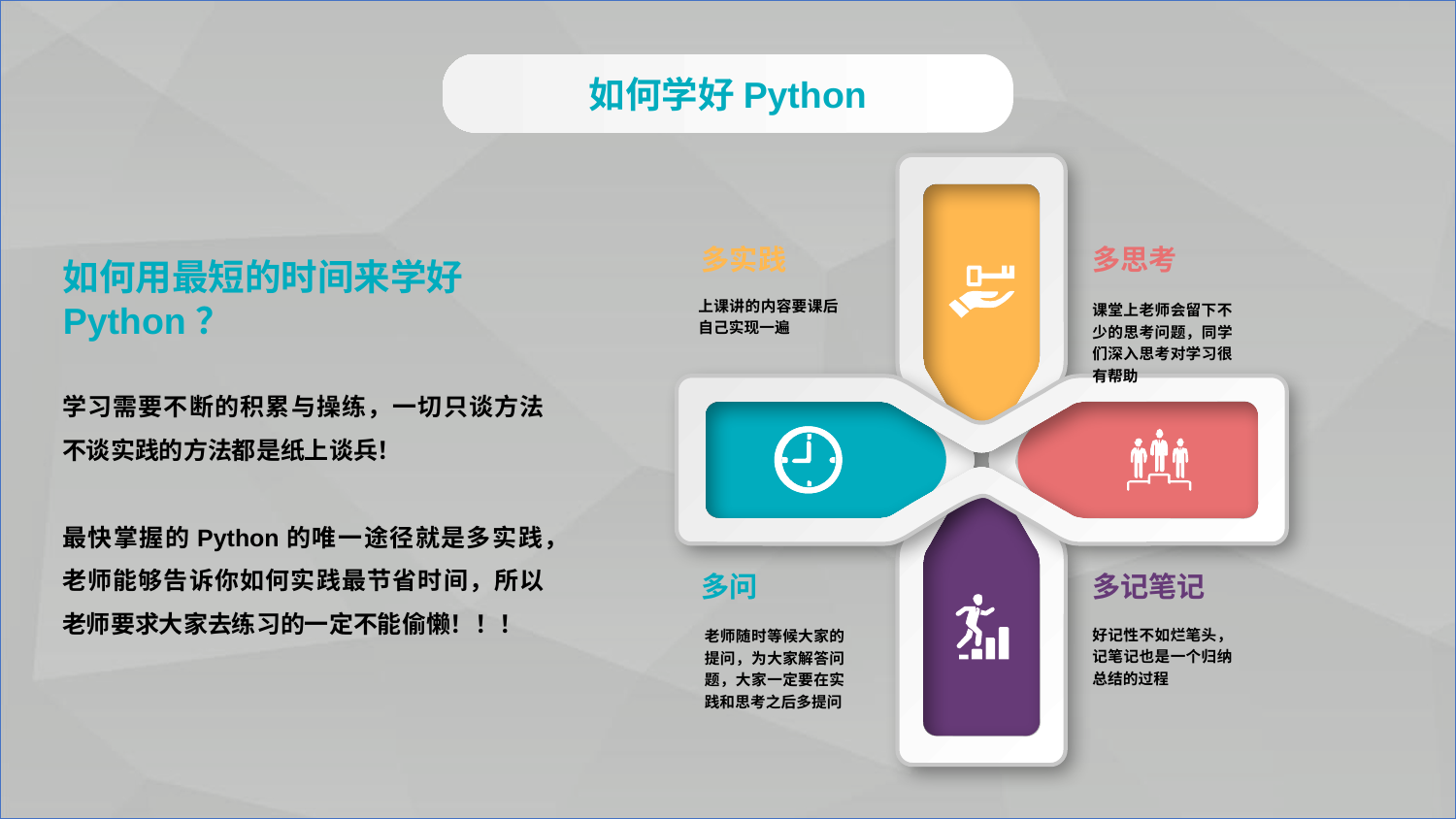

如何学好Python

多实践
多思考
如何用最短的时间来学好Python？
上课讲的内容要课后自己实现一遍
课堂上老师会留下不少的思考问题，同学们深入思考对学习很有帮助
学习需要不断的积累与操练，一切只谈方法不谈实践的方法都是纸上谈兵！

最快掌握的Python的唯一途径就是多实践，老师能够告诉你如何实践最节省时间，所以老师要求大家去练习的一定不能偷懒！！！

多问
多记笔记
好记性不如烂笔头，记笔记也是一个归纳总结的过程
老师随时等候大家的提问，为大家解答问题，大家一定要在实践和思考之后多提问